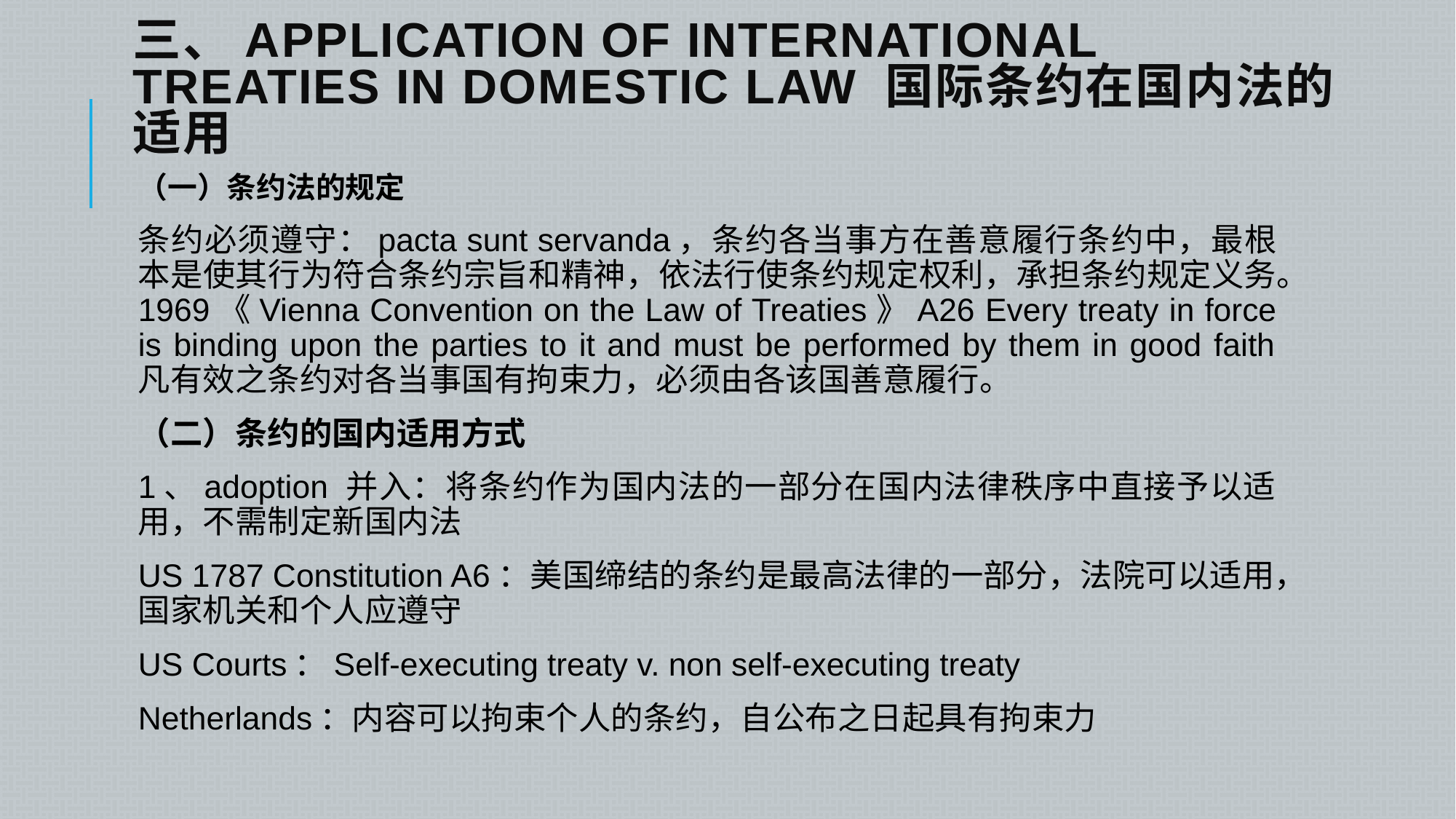

# 三、Application of International Treaties in Domestic Law 国际条约在国内法的适用
（一）条约法的规定
条约必须遵守：pacta sunt servanda，条约各当事方在善意履行条约中，最根本是使其行为符合条约宗旨和精神，依法行使条约规定权利，承担条约规定义务。1969《Vienna Convention on the Law of Treaties》A26 Every treaty in force is binding upon the parties to it and must be performed by them in good faith 凡有效之条约对各当事国有拘束力，必须由各该国善意履行。
（二）条约的国内适用方式
1、adoption 并入：将条约作为国内法的一部分在国内法律秩序中直接予以适用，不需制定新国内法
US 1787 Constitution A6：美国缔结的条约是最高法律的一部分，法院可以适用，国家机关和个人应遵守
US Courts：Self-executing treaty v. non self-executing treaty
Netherlands：内容可以拘束个人的条约，自公布之日起具有拘束力